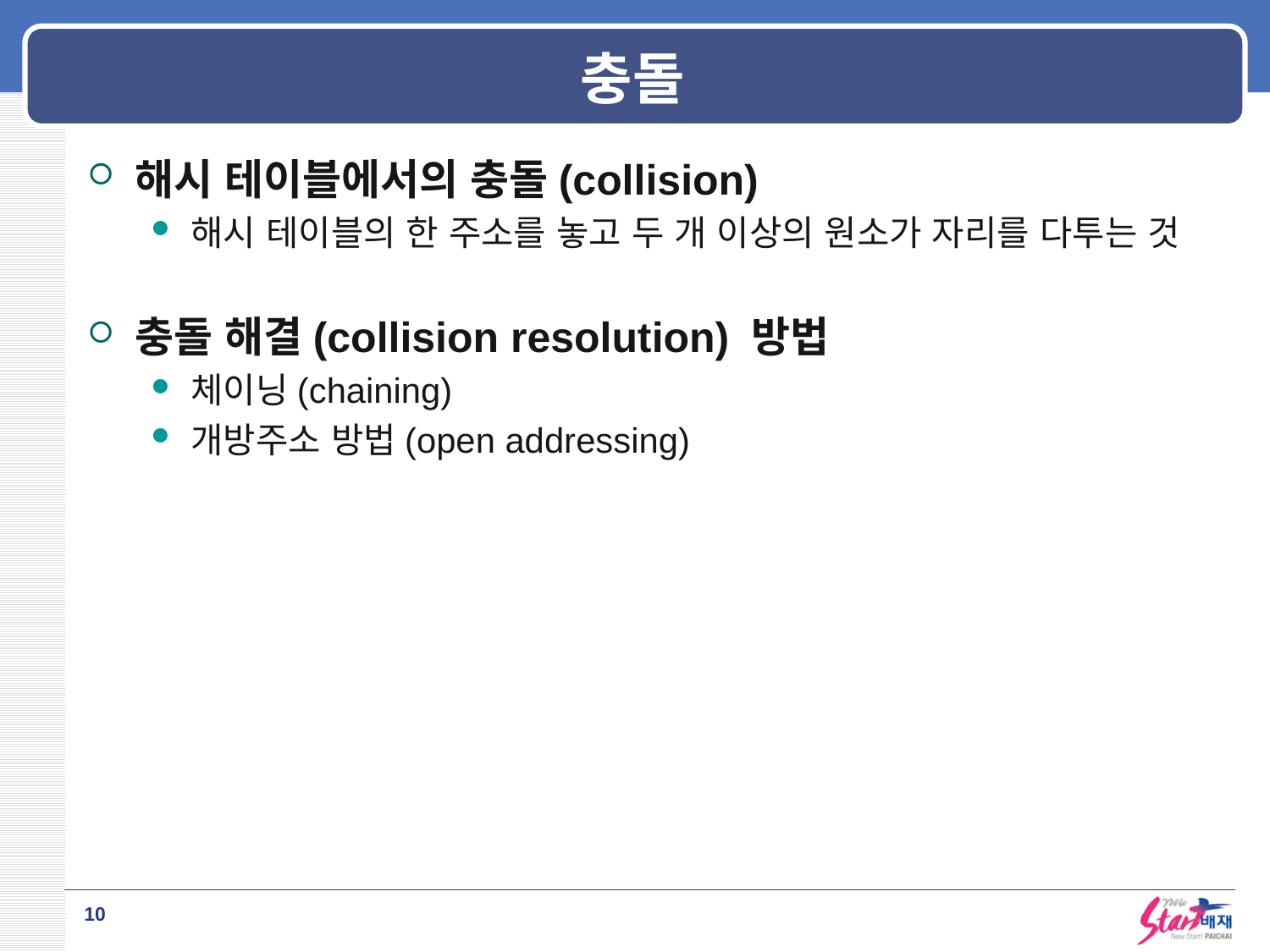

# 충돌
해시 테이블에서의 충돌(collision)
해시 테이블의 한 주소를 놓고 두 개 이상의 원소가 자리를 다투는 것

충돌 해결(collision resolution) 방법
체이닝(chaining)
개방주소 방법(open addressing)

10